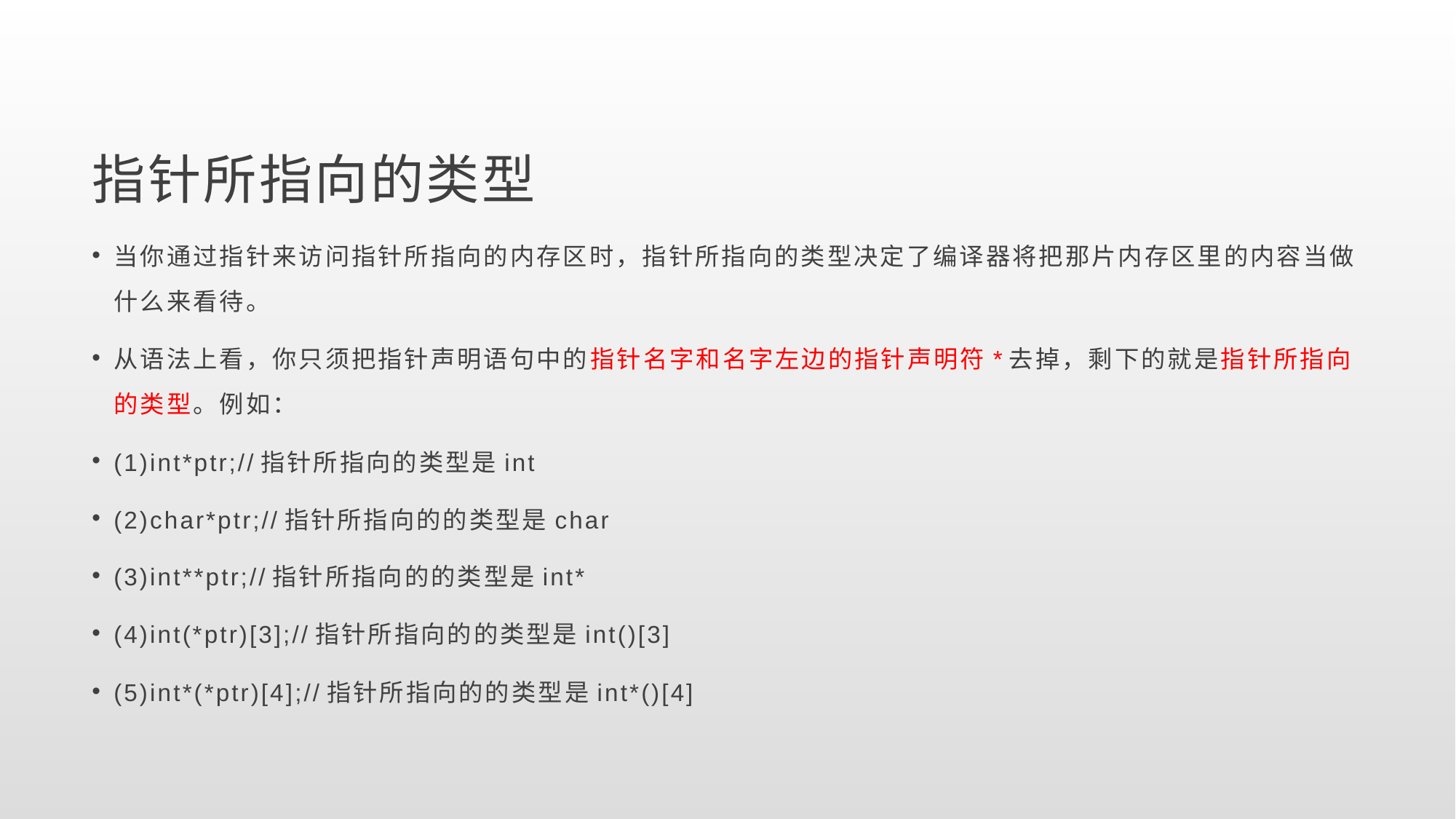

指针所指向的类型
当你通过指针来访问指针所指向的内存区时，指针所指向的类型决定了编译器将把那片内存区里的内容当做什么来看待。
从语法上看，你只须把指针声明语句中的指针名字和名字左边的指针声明符*去掉，剩下的就是指针所指向的类型。例如：
(1)int*ptr;//指针所指向的类型是int
(2)char*ptr;//指针所指向的的类型是char
(3)int**ptr;//指针所指向的的类型是int*
(4)int(*ptr)[3];//指针所指向的的类型是int()[3]
(5)int*(*ptr)[4];//指针所指向的的类型是int*()[4]